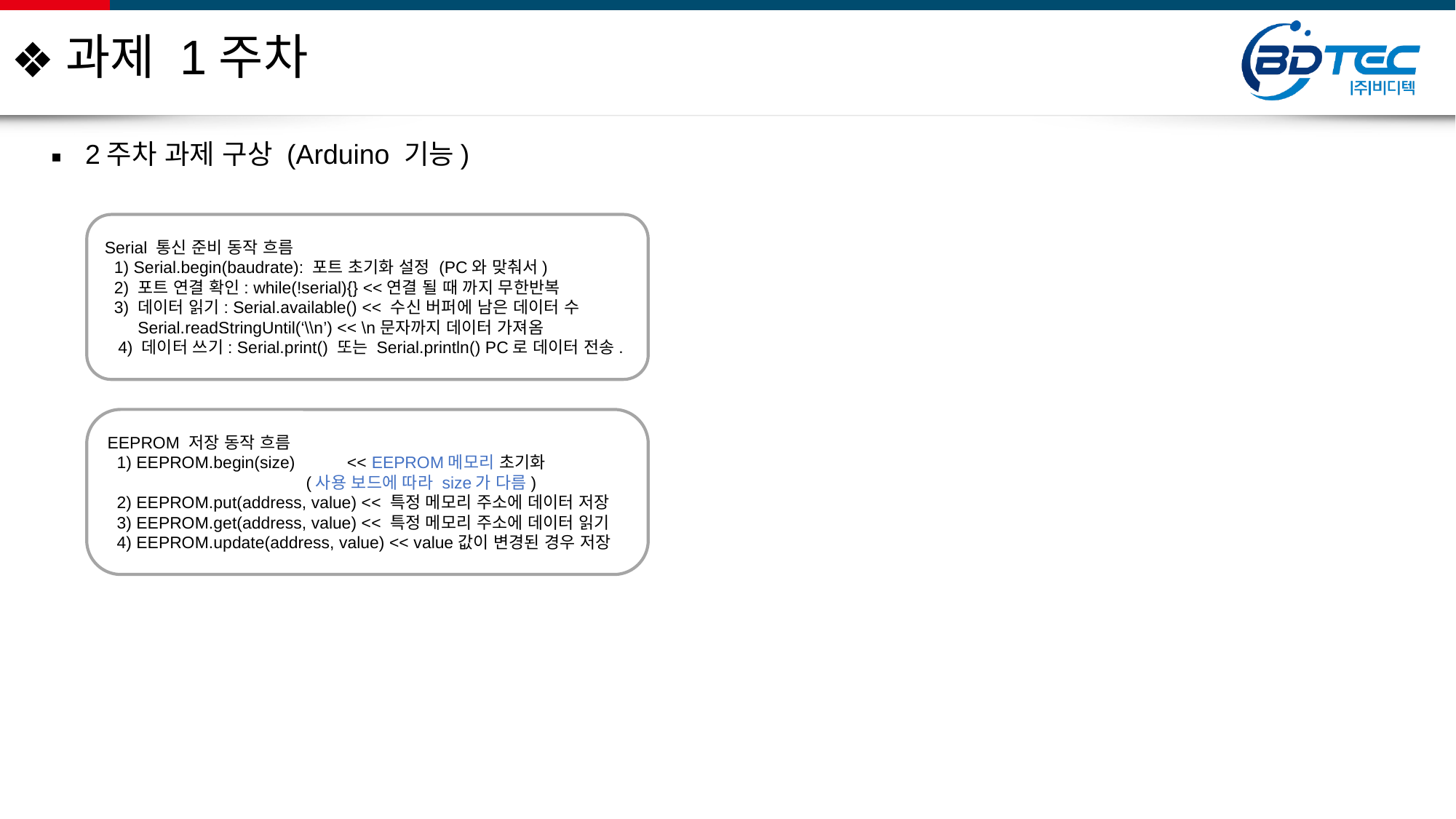

과제 1주차
2주차 과제 구상 (Arduino 기능)
Serial 통신 준비 동작 흐름
  1) Serial.begin(baudrate): 포트 초기화 설정 (PC와 맞춰서)
  2) 포트 연결 확인: while(!serial){} <<연결 될 때 까지 무한반복
  3) 데이터 읽기: Serial.available() << 수신 버퍼에 남은 데이터 수
       Serial.readStringUntil(‘\\n’) << \n문자까지 데이터 가져옴
  4) 데이터 쓰기: Serial.print() 또는 Serial.println() PC로 데이터 전송.
EEPROM 저장 동작 흐름
  1) EEPROM.begin(size)           << EEPROM메모리 초기화
                                          (사용 보드에 따라 size가 다름)
  2) EEPROM.put(address, value) << 특정 메모리 주소에 데이터 저장
  3) EEPROM.get(address, value) << 특정 메모리 주소에 데이터 읽기
  4) EEPROM.update(address, value) << value값이 변경된 경우 저장